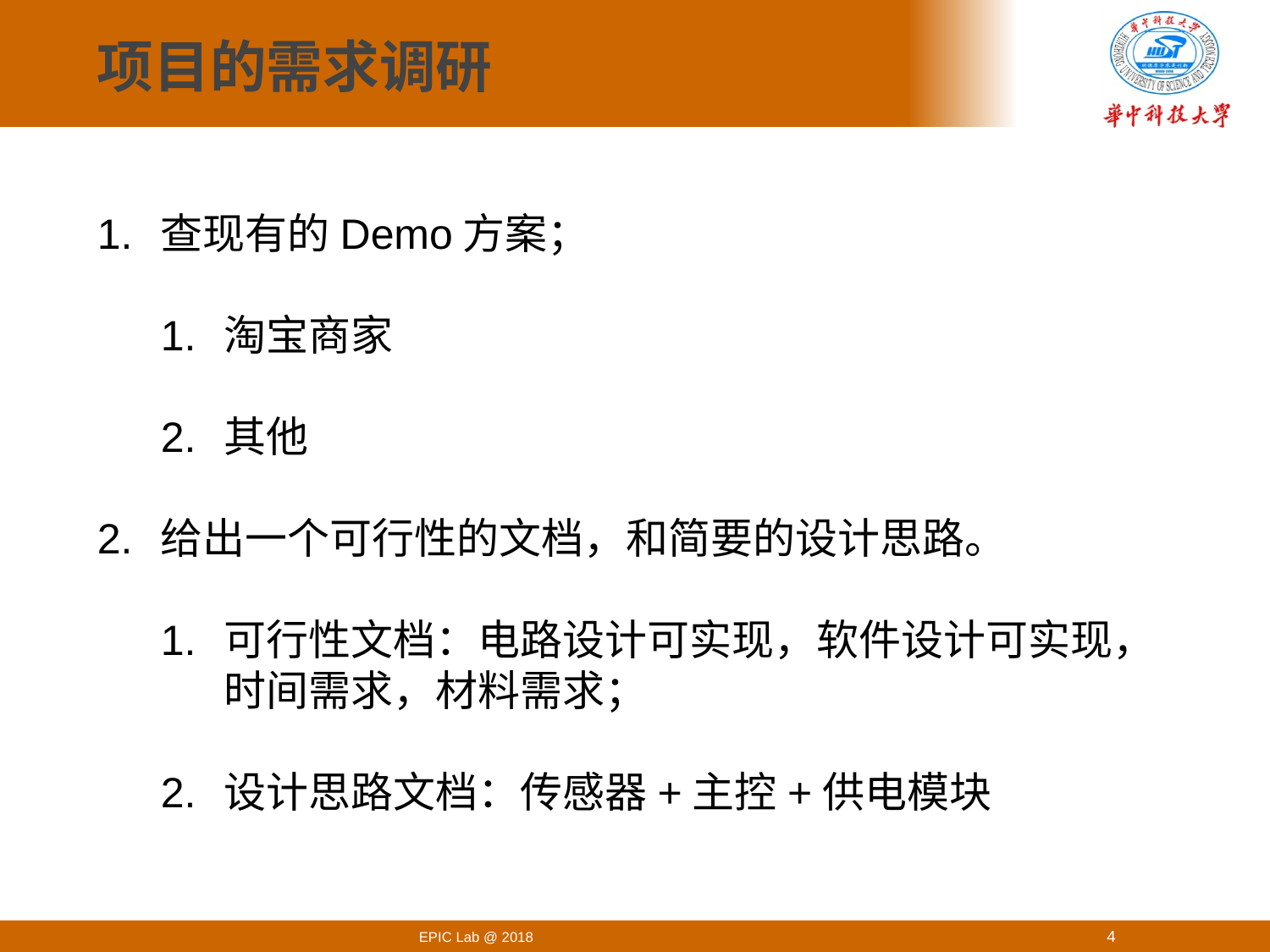

项目的需求调研
查现有的Demo方案；

淘宝商家

其他

给出一个可行性的文档，和简要的设计思路。

可行性文档：电路设计可实现，软件设计可实现，时间需求，材料需求；

设计思路文档：传感器+主控+供电模块

EPIC Lab @ 2018
4